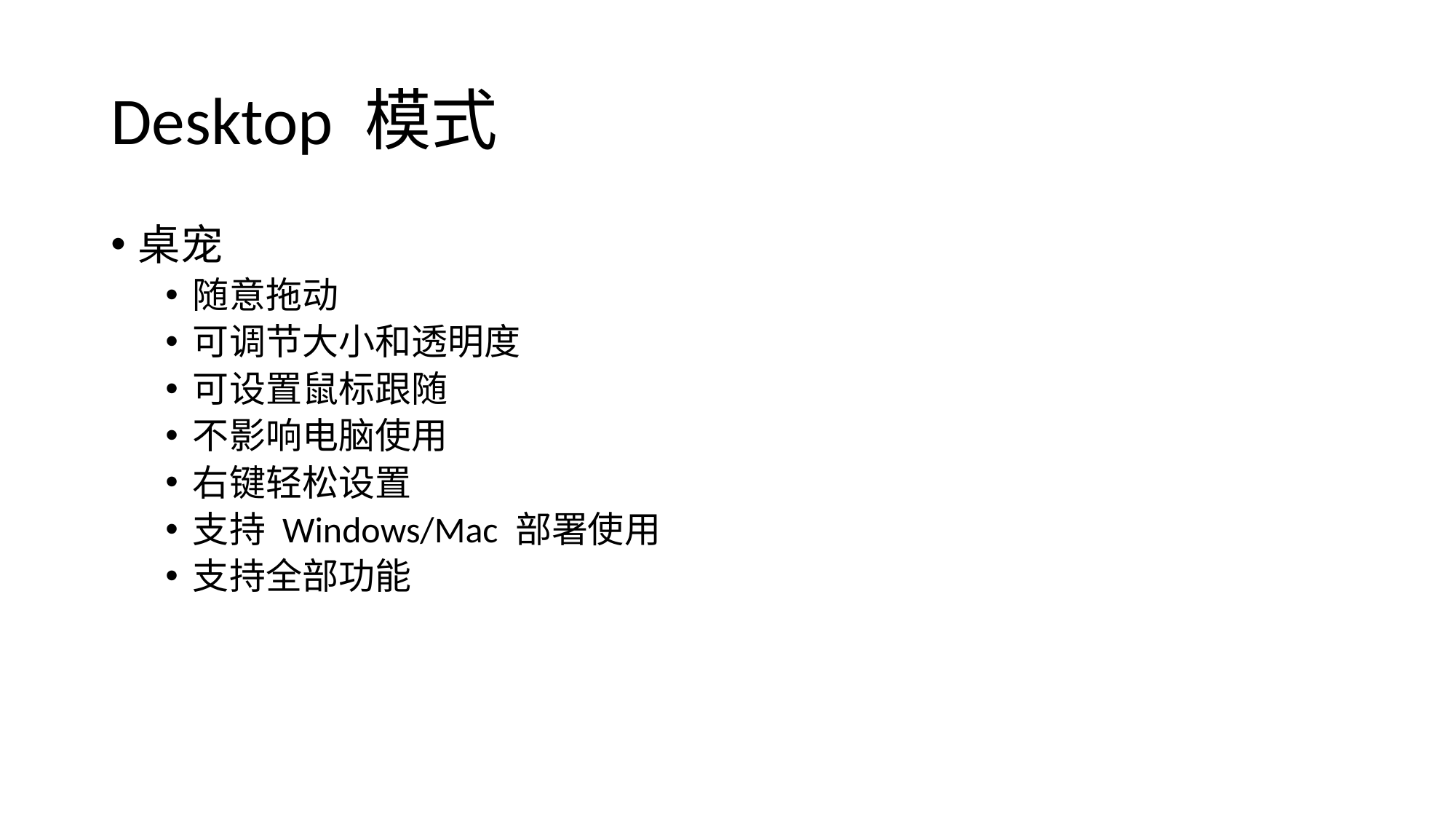

# Desktop 模式
桌宠
随意拖动
可调节大小和透明度
可设置鼠标跟随
不影响电脑使用
右键轻松设置
支持 Windows/Mac 部署使用
支持全部功能